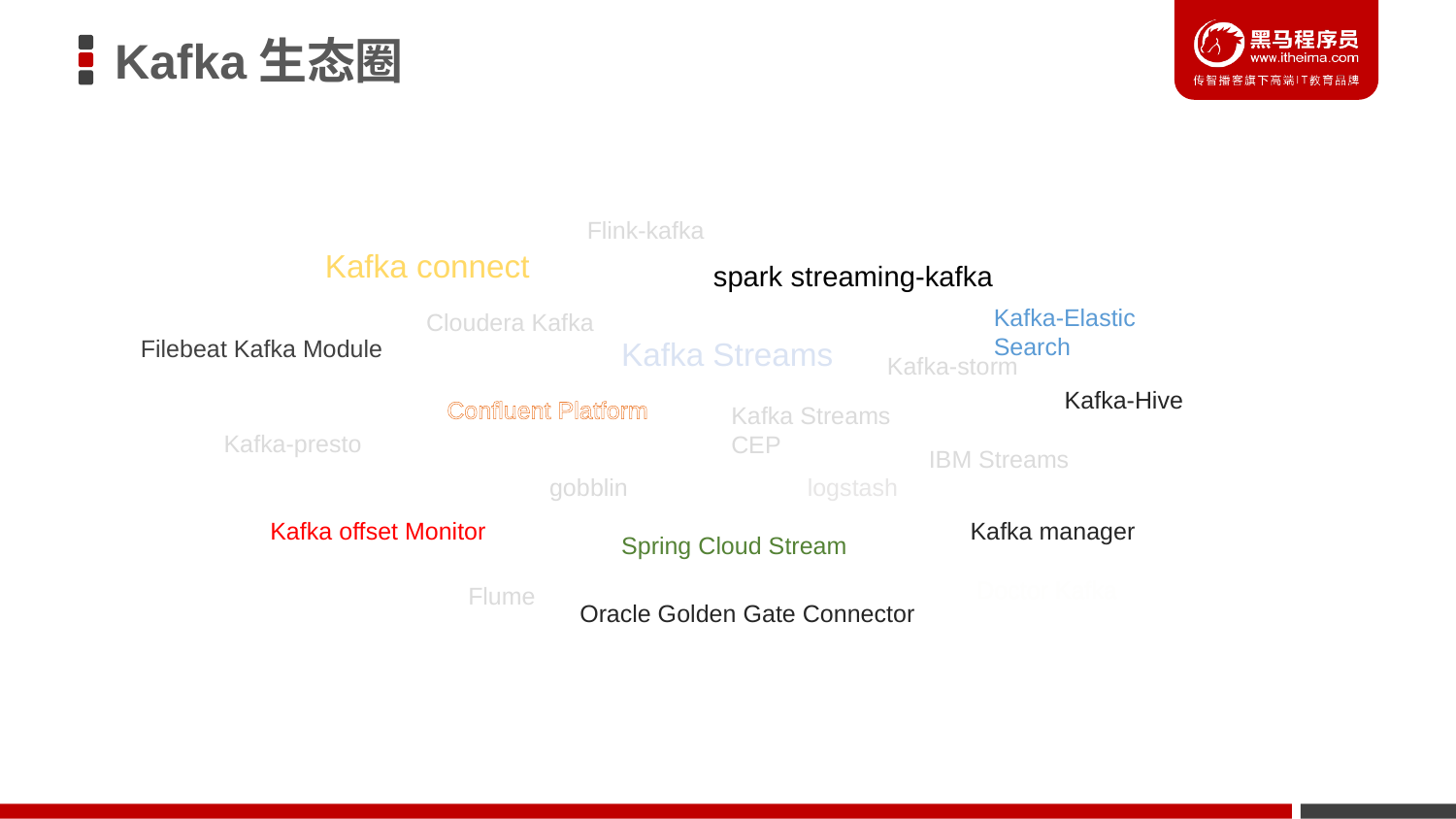

# Kafka生态圈
Flink-kafka
Kafka connect
spark streaming-kafka
Kafka-Elastic Search
Cloudera Kafka
Filebeat Kafka Module
Kafka Streams
Kafka-storm
Kafka-Hive
Confluent Platform
Kafka Streams CEP
Kafka-presto
IBM Streams
gobblin
logstash
Kafka offset Monitor
Kafka manager
Spring Cloud Stream
Doctor Kafka
Flume
Oracle Golden Gate Connector